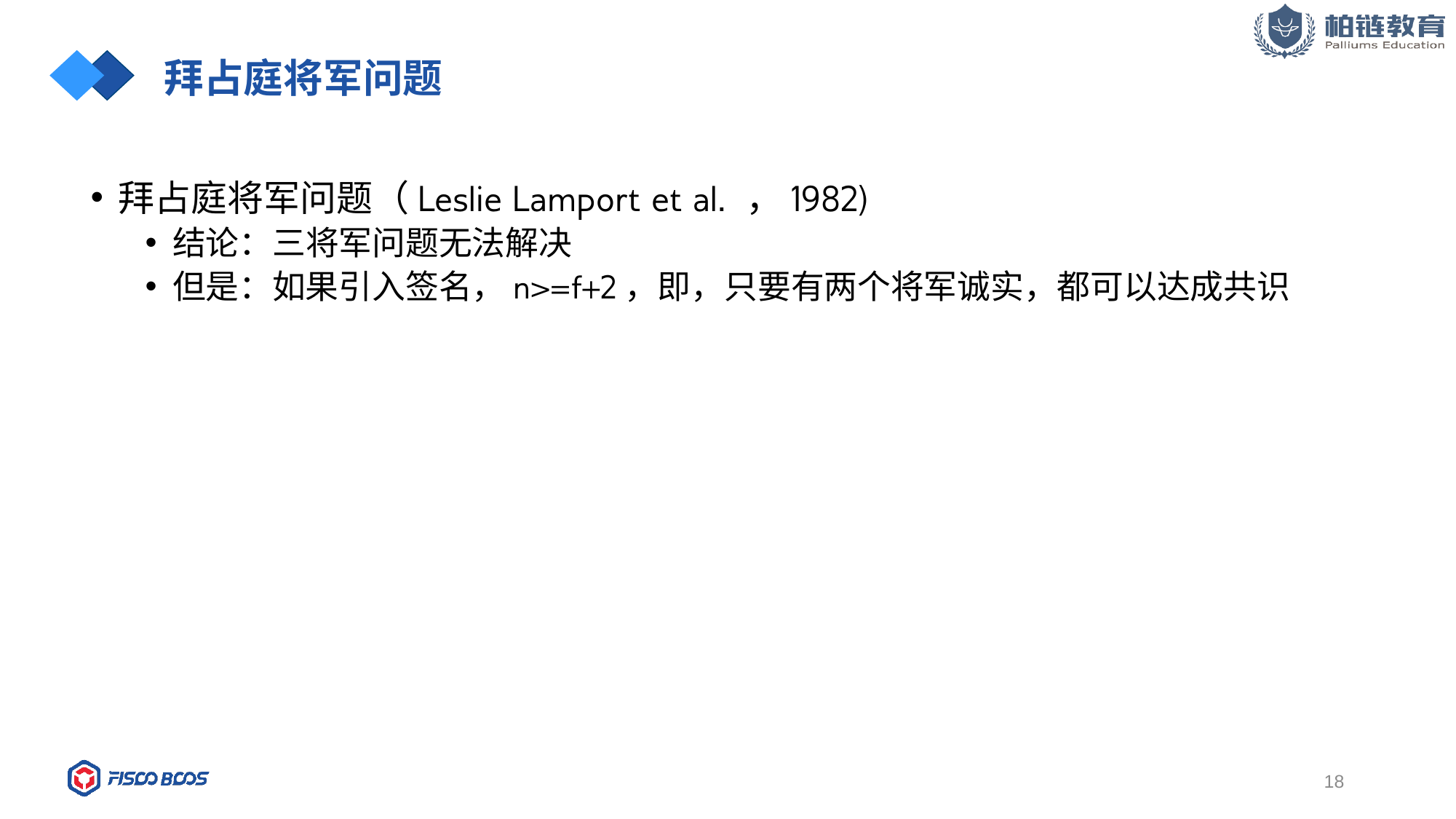

# 拜占庭将军问题
拜占庭将军问题（Leslie Lamport et al. ，1982)
结论：三将军问题无法解决
但是：如果引入签名，n>=f+2，即，只要有两个将军诚实，都可以达成共识
18